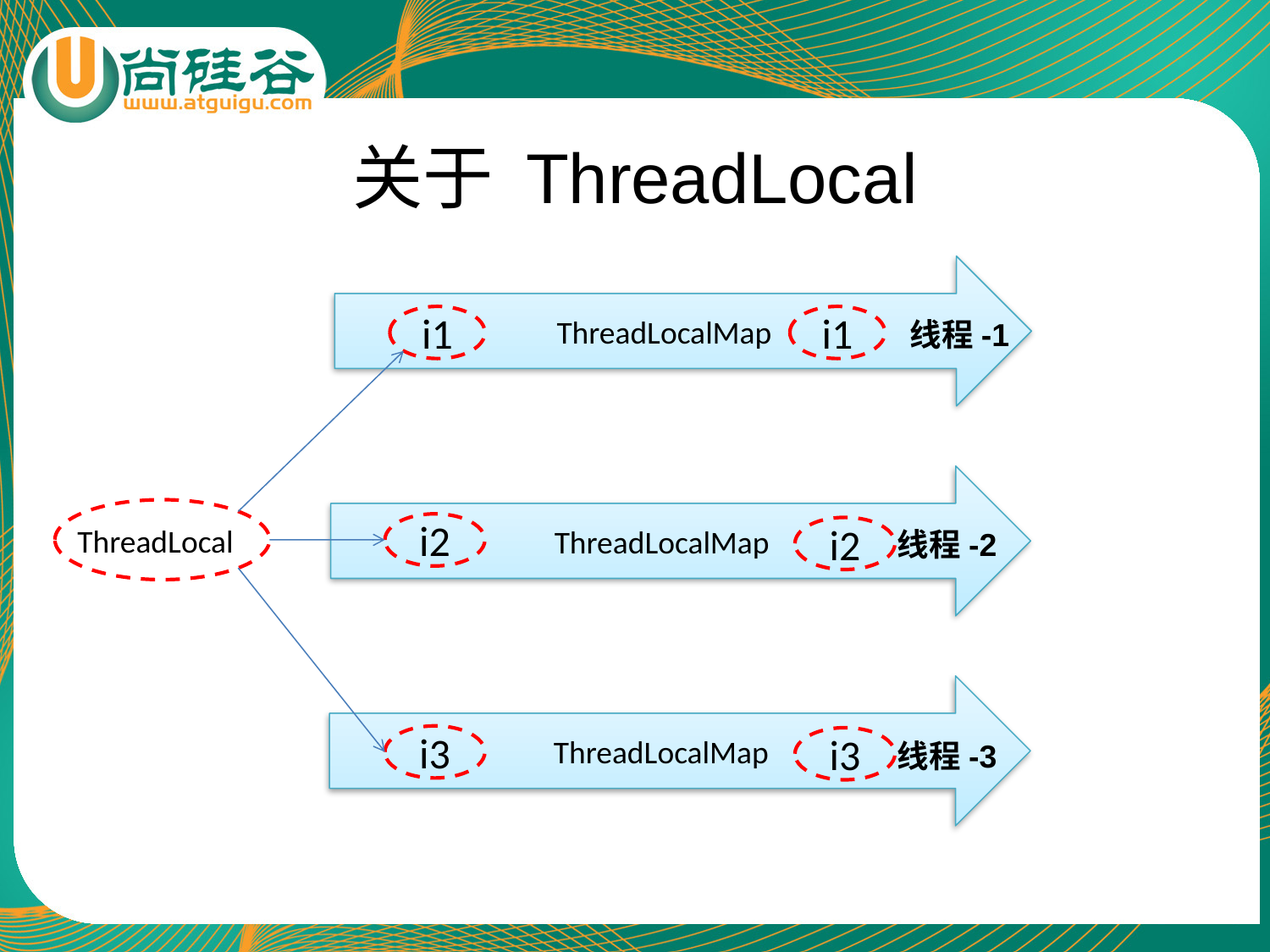

# 关于 ThreadLocal
ThreadLocalMap
i1
i1
线程-1
ThreadLocalMap

i2
ThreadLocal
i2
线程-2
ThreadLocalMap
i3
i3
线程-3